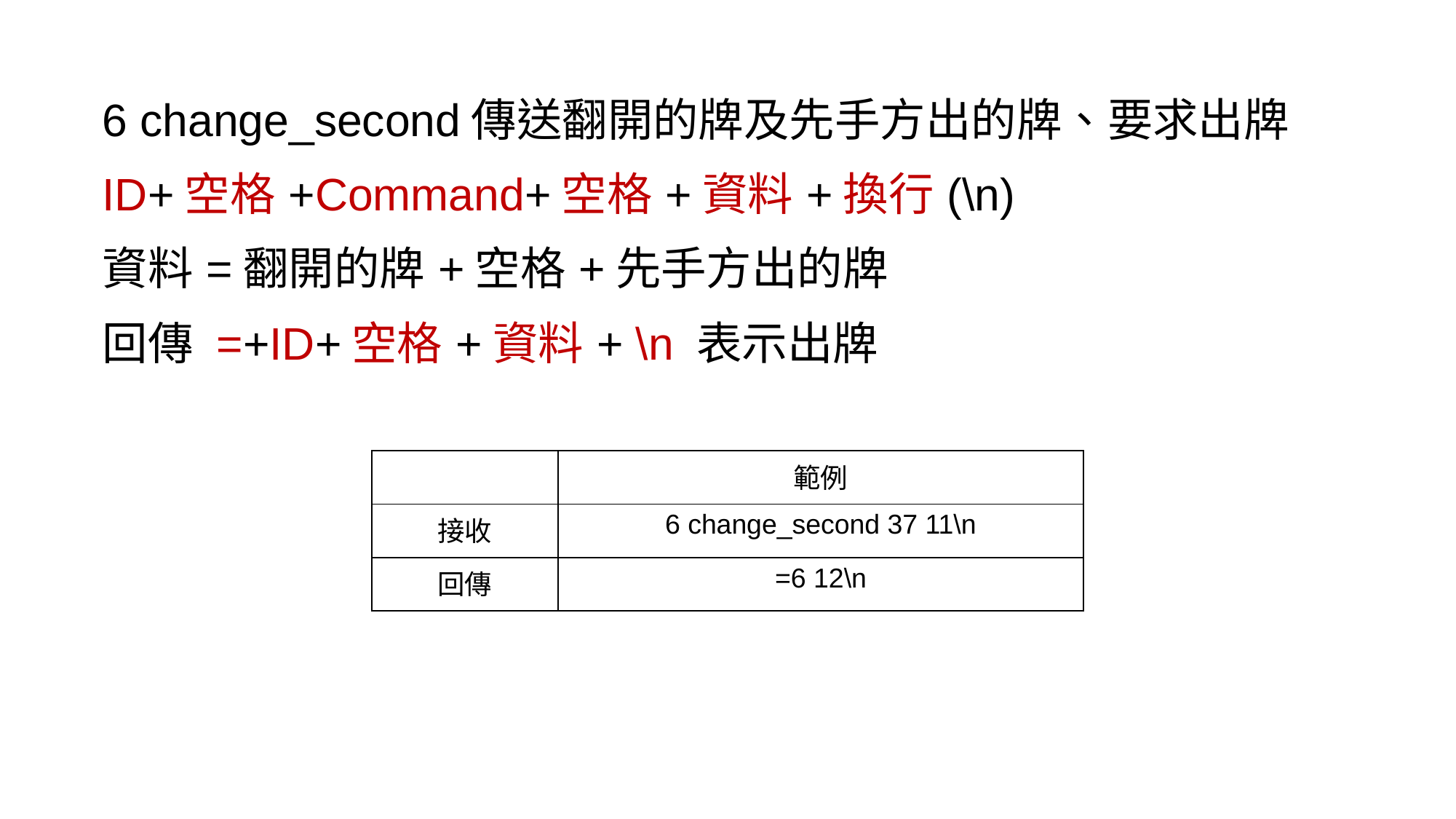

6 change_second傳送翻開的牌及先手方出的牌、要求出牌
ID+空格+Command+空格+資料+換行(\n)
資料=翻開的牌+空格+先手方出的牌
回傳 =+ID+空格+資料+ \n 表示出牌

|  | 範例 |
| --- | --- |
| 接收 | 6 change\_second 37 11\n |
| 回傳 | =6 12\n |